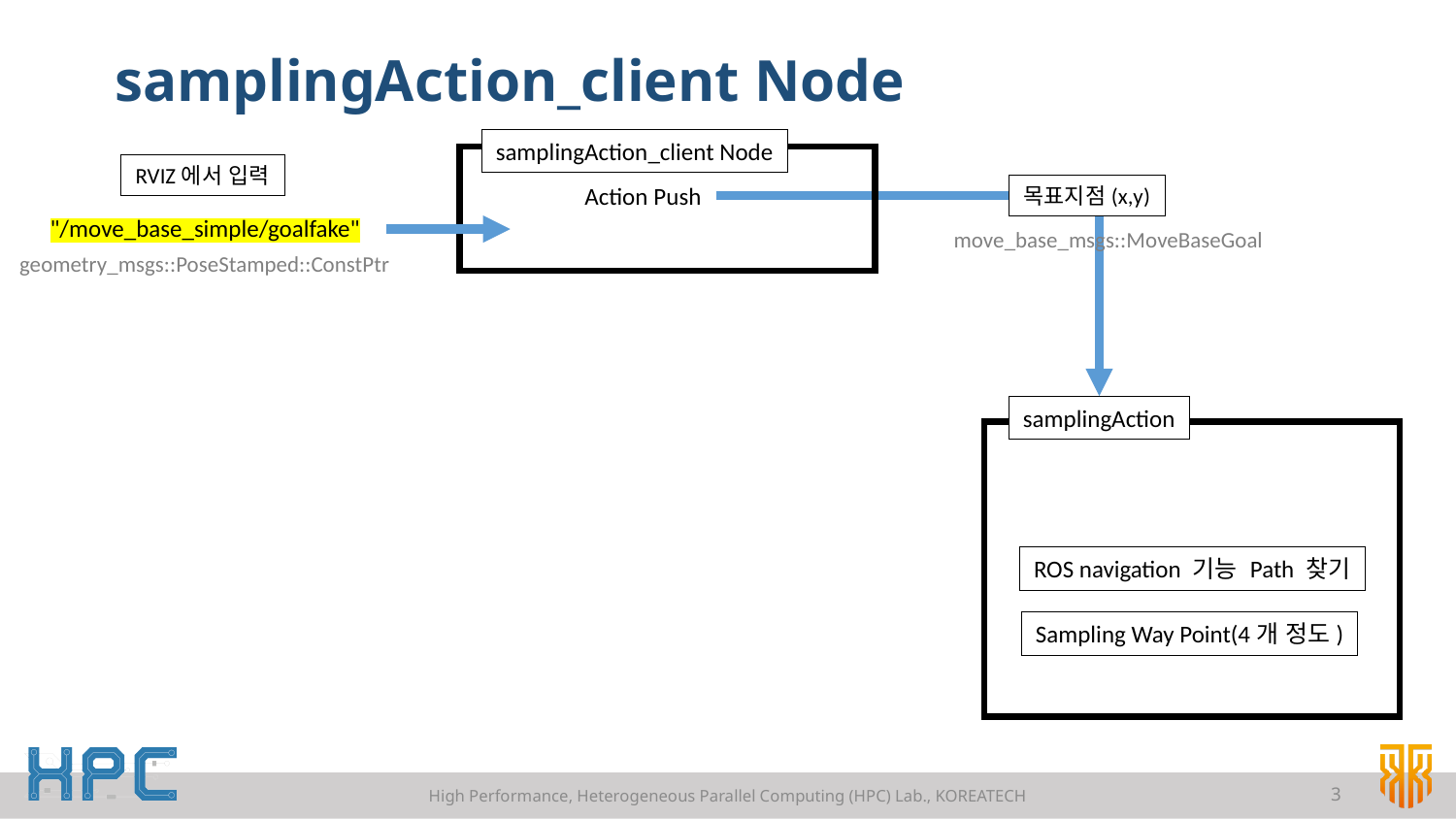

# samplingAction_client Node
samplingAction_client Node

RVIZ에서 입력
Action Push
목표지점(x,y)
"/move_base_simple/goalfake"
move_base_msgs::MoveBaseGoal
geometry_msgs::PoseStamped::ConstPtr
samplingAction

ROS navigation 기능 Path 찾기
Sampling Way Point(4개 정도)
High Performance, Heterogeneous Parallel Computing (HPC) Lab., KOREATECH
3